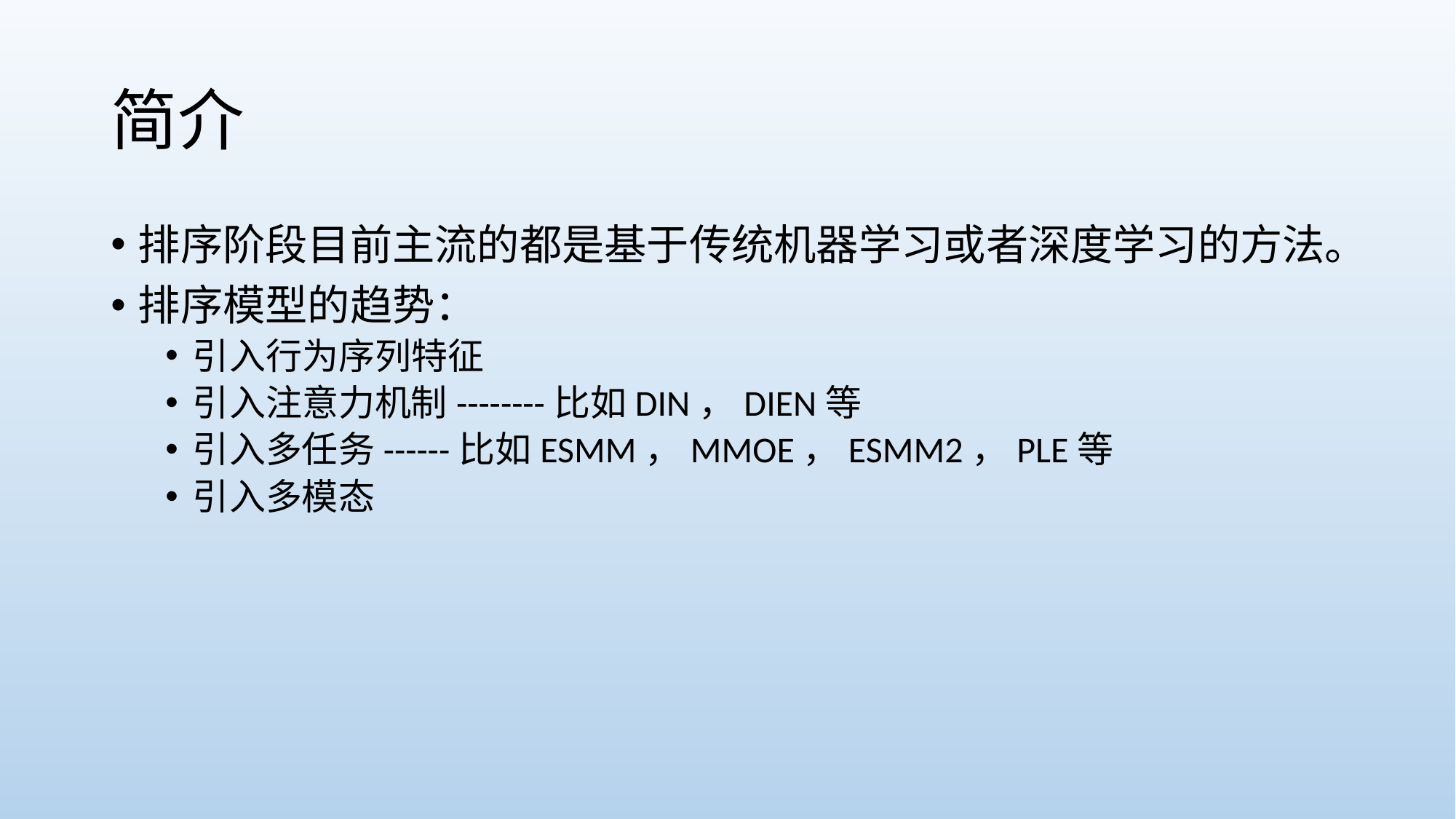

# 简介
排序阶段目前主流的都是基于传统机器学习或者深度学习的方法。
排序模型的趋势：
引入行为序列特征
引入注意力机制--------比如DIN，DIEN等
引入多任务------比如ESMM，MMOE，ESMM2，PLE等
引入多模态